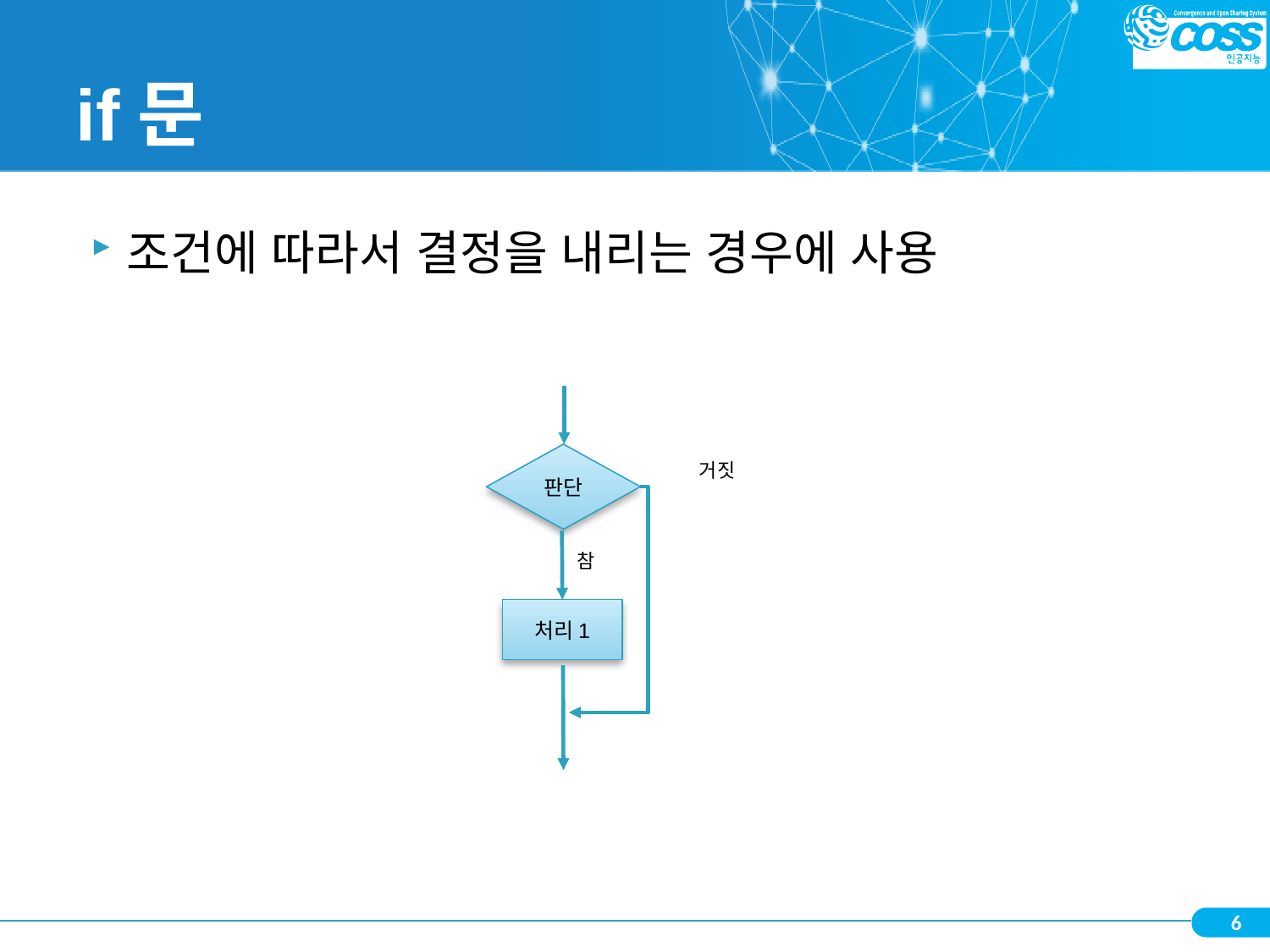

# if문
조건에 따라서 결정을 내리는 경우에 사용

판단
거짓
참
처리1